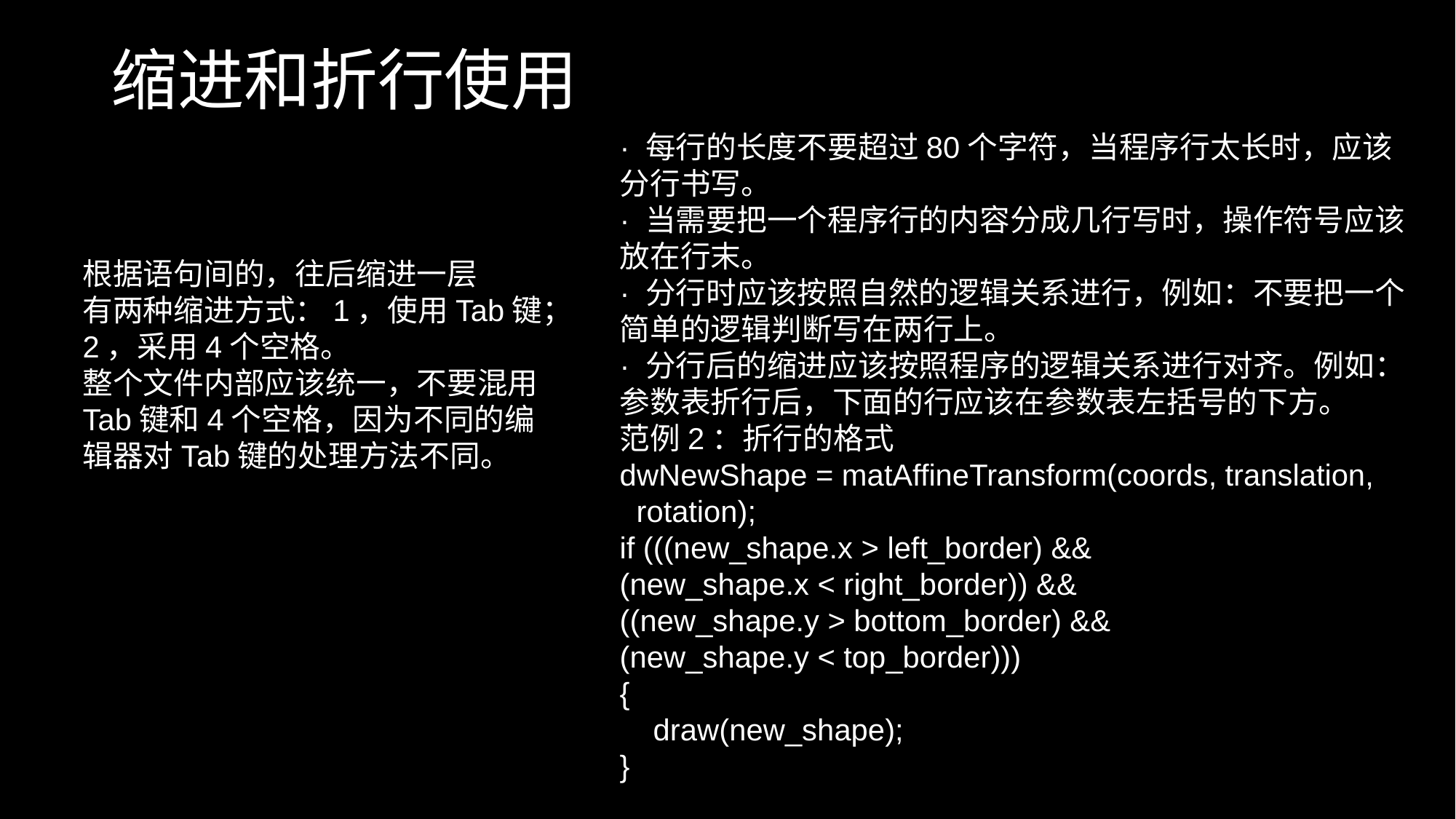

# 缩进和折行使用
· 每行的长度不要超过80个字符，当程序行太长时，应该分行书写。
· 当需要把一个程序行的内容分成几行写时，操作符号应该放在行末。
· 分行时应该按照自然的逻辑关系进行，例如：不要把一个简单的逻辑判断写在两行上。
· 分行后的缩进应该按照程序的逻辑关系进行对齐。例如：参数表折行后，下面的行应该在参数表左括号的下方。
范例2：折行的格式
dwNewShape = matAffineTransform(coords, translation,
  rotation);
if (((new_shape.x > left_border) &&
(new_shape.x < right_border)) &&
((new_shape.y > bottom_border) &&
(new_shape.y < top_border)))
{
    draw(new_shape);
}
根据语句间的，往后缩进一层
有两种缩进方式：1，使用Tab键；2，采用4个空格。
整个文件内部应该统一，不要混用Tab键和4个空格，因为不同的编辑器对Tab键的处理方法不同。